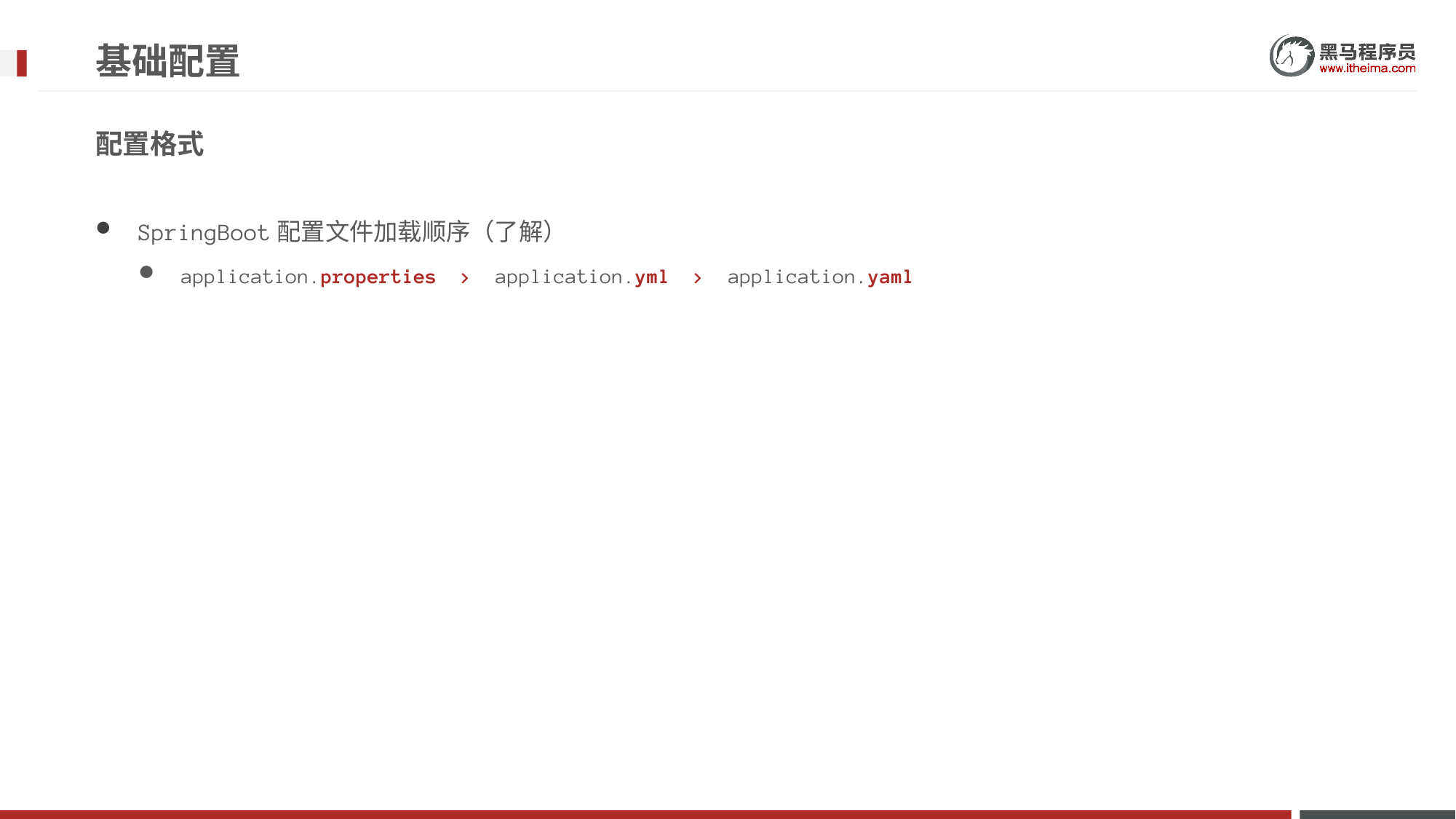

# 基础配置
配置格式
SpringBoot配置文件加载顺序（了解）
application.properties  >  application.yml  >  application.yaml